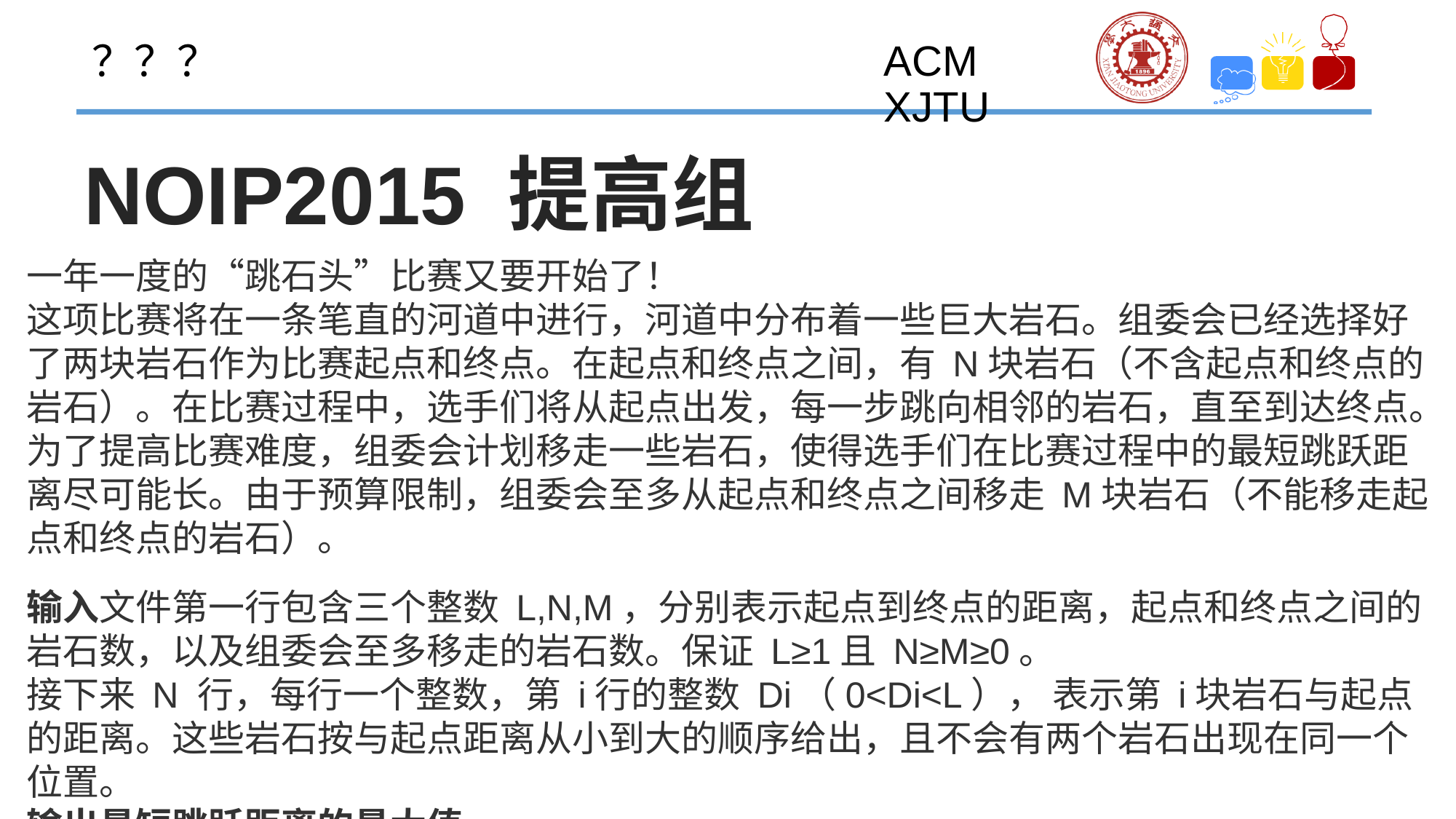

？？？
NOIP2015 提高组
一年一度的“跳石头”比赛又要开始了！
这项比赛将在一条笔直的河道中进行，河道中分布着一些巨大岩石。组委会已经选择好了两块岩石作为比赛起点和终点。在起点和终点之间，有 N块岩石（不含起点和终点的岩石）。在比赛过程中，选手们将从起点出发，每一步跳向相邻的岩石，直至到达终点。
为了提高比赛难度，组委会计划移走一些岩石，使得选手们在比赛过程中的最短跳跃距离尽可能长。由于预算限制，组委会至多从起点和终点之间移走 M块岩石（不能移走起点和终点的岩石）。
输入文件第一行包含三个整数 L,N,M，分别表示起点到终点的距离，起点和终点之间的岩石数，以及组委会至多移走的岩石数。保证 L≥1且 N≥M≥0。
接下来 N 行，每行一个整数，第 i行的整数 Di（0<Di<L）， 表示第 i块岩石与起点的距离。这些岩石按与起点距离从小到大的顺序给出，且不会有两个岩石出现在同一个位置。
输出最短跳跃距离的最大值。